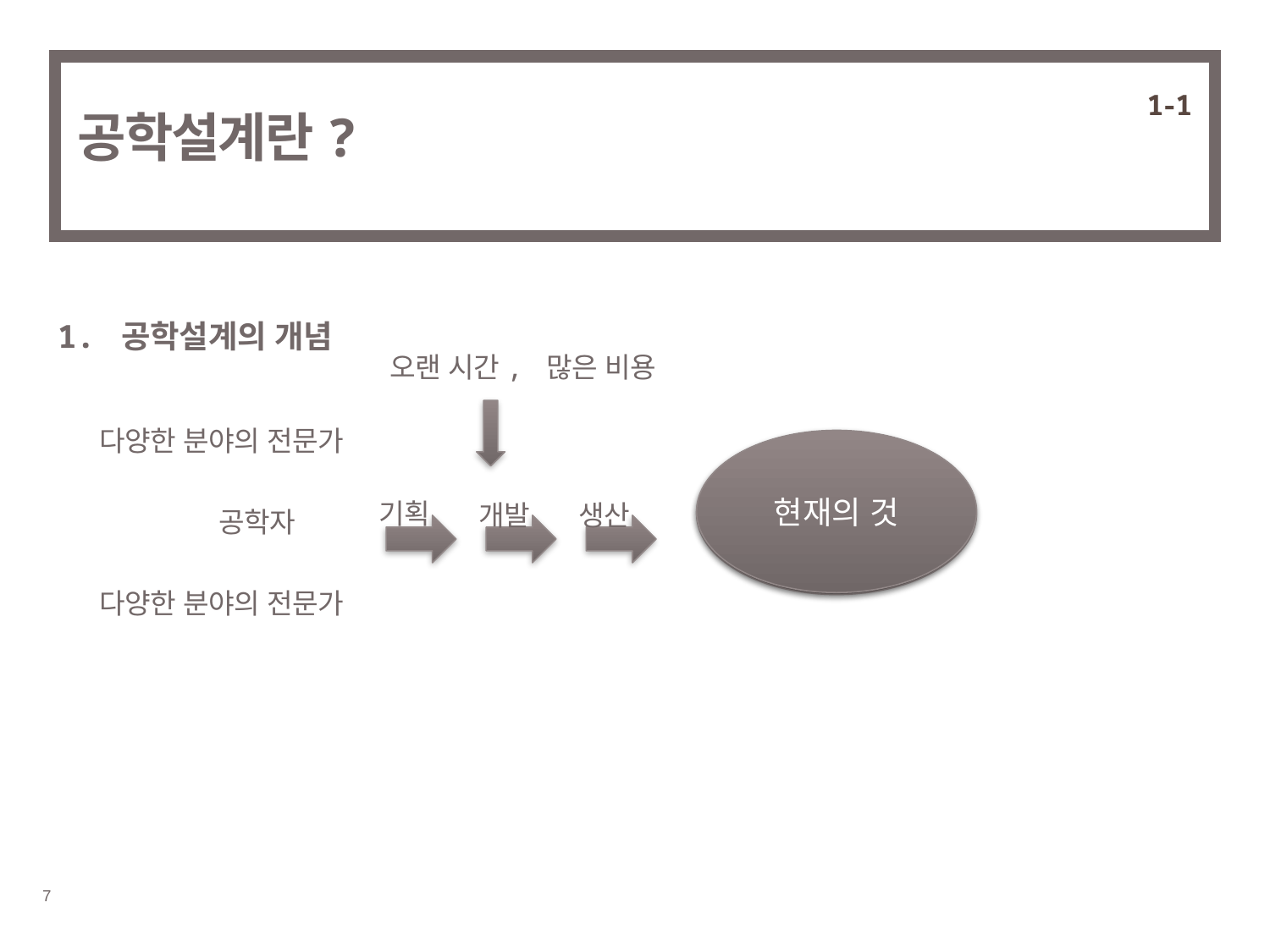

1-1

# 공학설계란?
1. 공학설계의 개념
오랜 시간, 많은 비용

다양한 분야의 전문가
현재의 것
새로운 장치, 시스템
기획
개발
생산
공학자

다양한 분야의 전문가